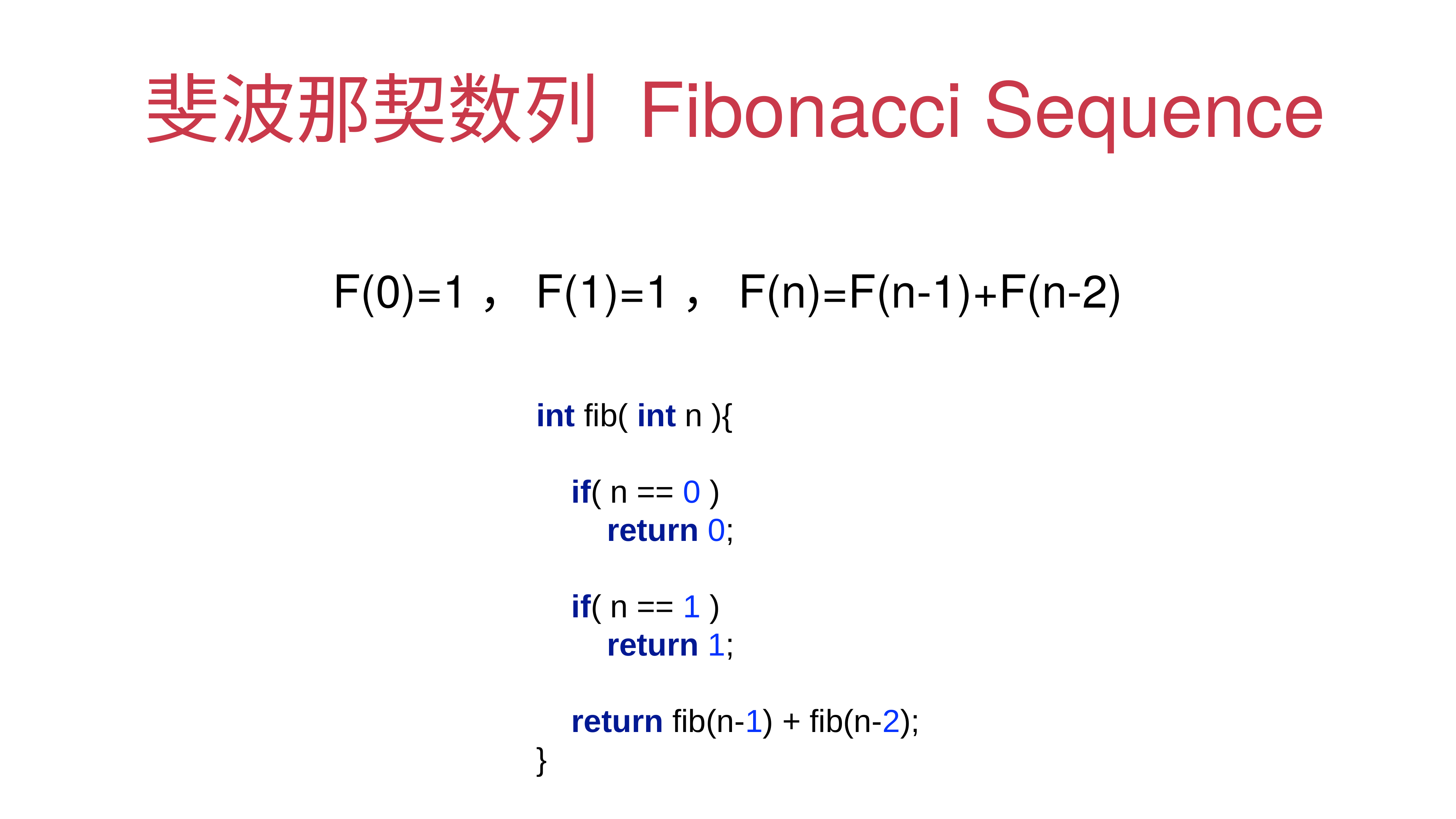

# 斐波那契数列 Fibonacci Sequence
F(0)=1，F(1)=1，F(n)=F(n-1)+F(n-2)
int fib( int n ){
    if( n == 0 )
        return 0;
    if( n == 1 )
        return 1;
    return fib(n-1) + fib(n-2);
}